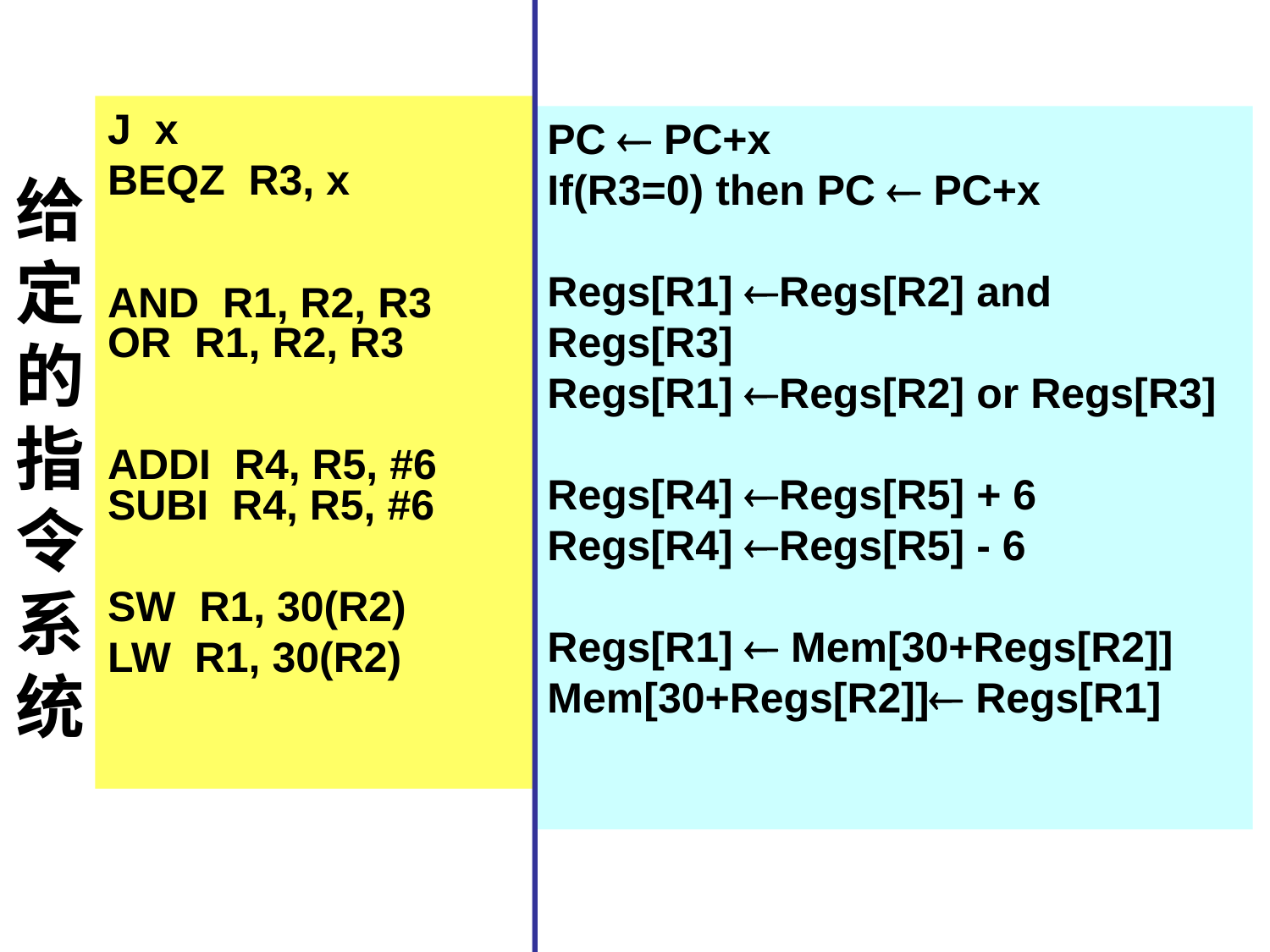

J  x
BEQZ  R3, x

AND  R1, R2, R3
OR  R1, R2, R3

ADDI  R4, R5, #6 SUBI  R4, R5, #6

SW  R1, 30(R2)
LW  R1, 30(R2)

PC ← PC+x
If(R3=0) then PC ← PC+x

Regs[R1] ←Regs[R2] and Regs[R3]
Regs[R1] ←Regs[R2] or Regs[R3]

Regs[R4] ←Regs[R5] + 6
Regs[R4] ←Regs[R5] - 6

Regs[R1] ← Mem[30+Regs[R2]]
Mem[30+Regs[R2]]← Regs[R1]

给定的指令系统